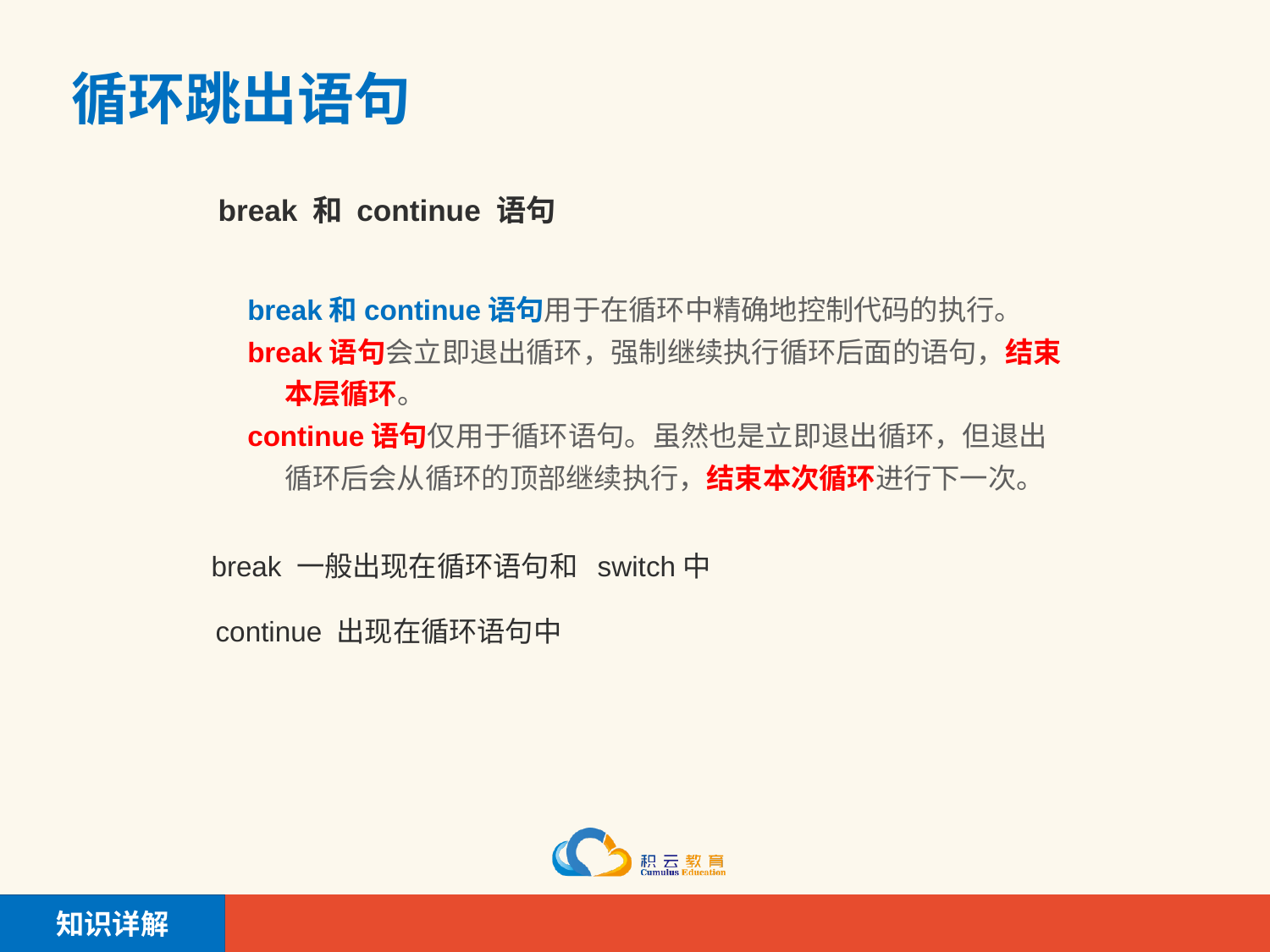

# 循环跳出语句
break 和 continue 语句
break和continue语句用于在循环中精确地控制代码的执行。
break语句会立即退出循环，强制继续执行循环后面的语句，结束本层循环。
continue语句仅用于循环语句。虽然也是立即退出循环，但退出循环后会从循环的顶部继续执行，结束本次循环进行下一次。
break 一般出现在循环语句和  switch中
continue 出现在循环语句中